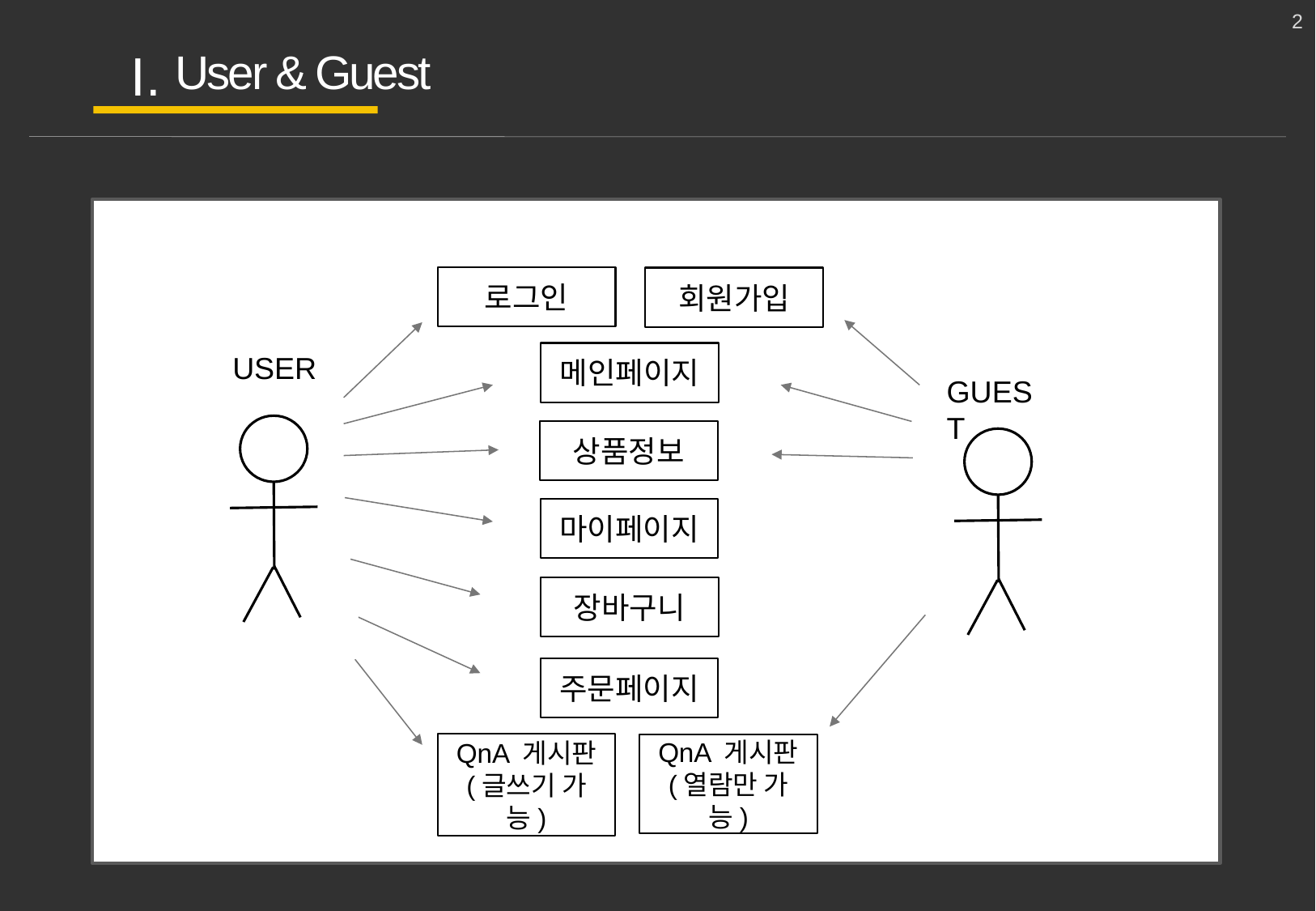

2

User & Guest

로그인
회원가입
USER
메인페이지
GUEST

상품정보

마이페이지
장바구니
주문페이지
QnA 게시판
(글쓰기 가능)
QnA 게시판
(열람만 가능)